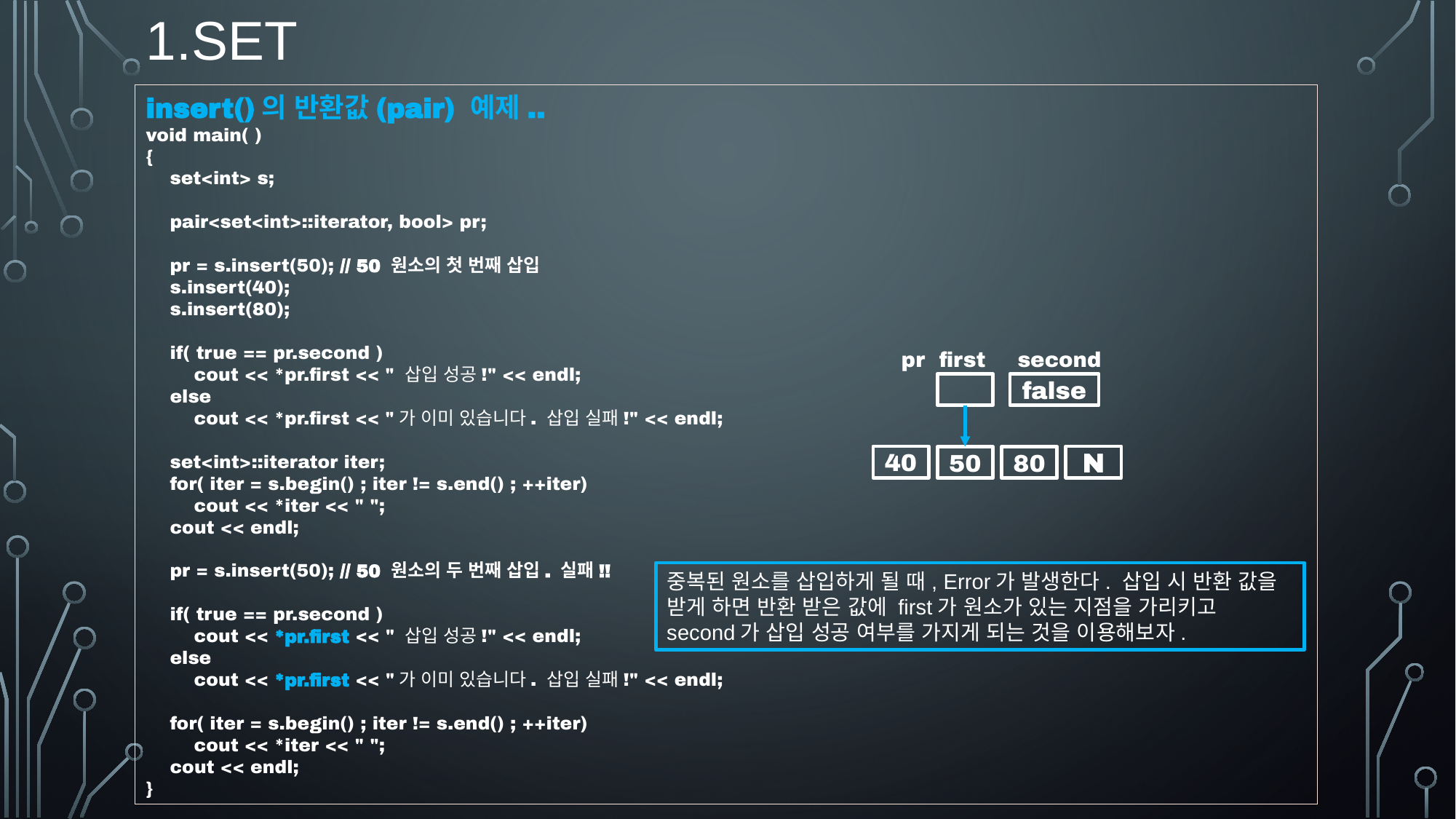

# 1.set
insert()의 반환값(pair) 예제..
void main( )
{
    set<int> s;

    pair<set<int>::iterator, bool> pr;

    pr = s.insert(50); // 50 원소의 첫 번째 삽입
    s.insert(40);
    s.insert(80);

    if( true == pr.second )
        cout << *pr.first << " 삽입 성공!" << endl;
    else
        cout << *pr.first << "가 이미 있습니다. 삽입 실패!" << endl;

    set<int>::iterator iter;
    for( iter = s.begin() ; iter != s.end() ; ++iter)
        cout << *iter << " ";
    cout << endl;

    pr = s.insert(50); // 50 원소의 두 번째 삽입. 실패!!

    if( true == pr.second )
        cout << *pr.first << " 삽입 성공!" << endl;
    else
        cout << *pr.first << "가 이미 있습니다. 삽입 실패!" << endl;

    for( iter = s.begin() ; iter != s.end() ; ++iter)
        cout << *iter << " ";
    cout << endl;
}
pr  first	 second

false
40
N
50
80
중복된 원소를 삽입하게 될 때, Error가 발생한다. 삽입 시 반환 값을 받게 하면 반환 받은 값에 first가 원소가 있는 지점을 가리키고 second가 삽입 성공 여부를 가지게 되는 것을 이용해보자.